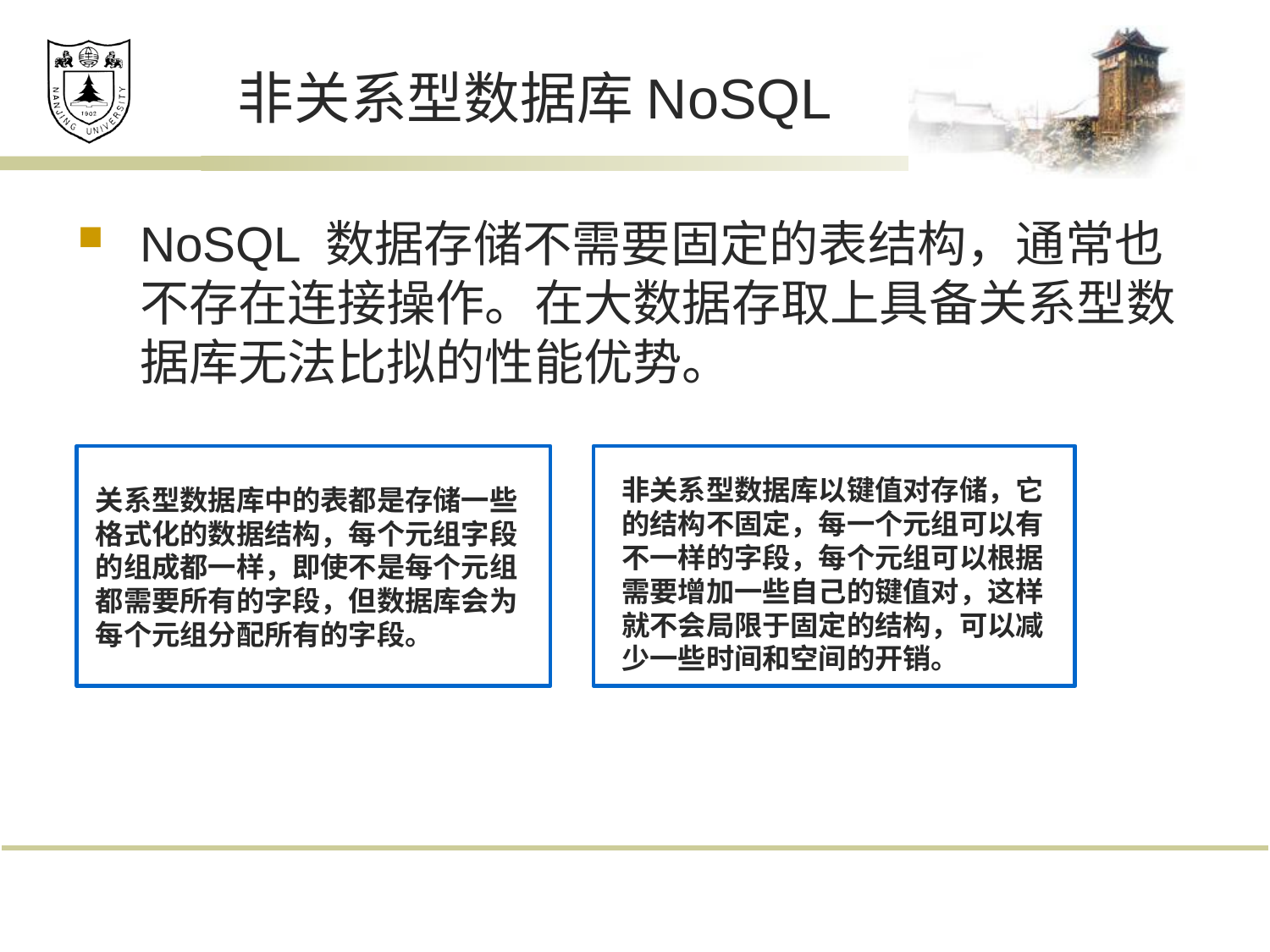

# 非关系型数据库NoSQL
NoSQL 数据存储不需要固定的表结构，通常也不存在连接操作。在大数据存取上具备关系型数据库无法比拟的性能优势。

关系型数据库中的表都是存储一些格式化的数据结构，每个元组字段的组成都一样，即使不是每个元组都需要所有的字段，但数据库会为每个元组分配所有的字段。

非关系型数据库以键值对存储，它的结构不固定，每一个元组可以有不一样的字段，每个元组可以根据需要增加一些自己的键值对，这样就不会局限于固定的结构，可以减少一些时间和空间的开销。